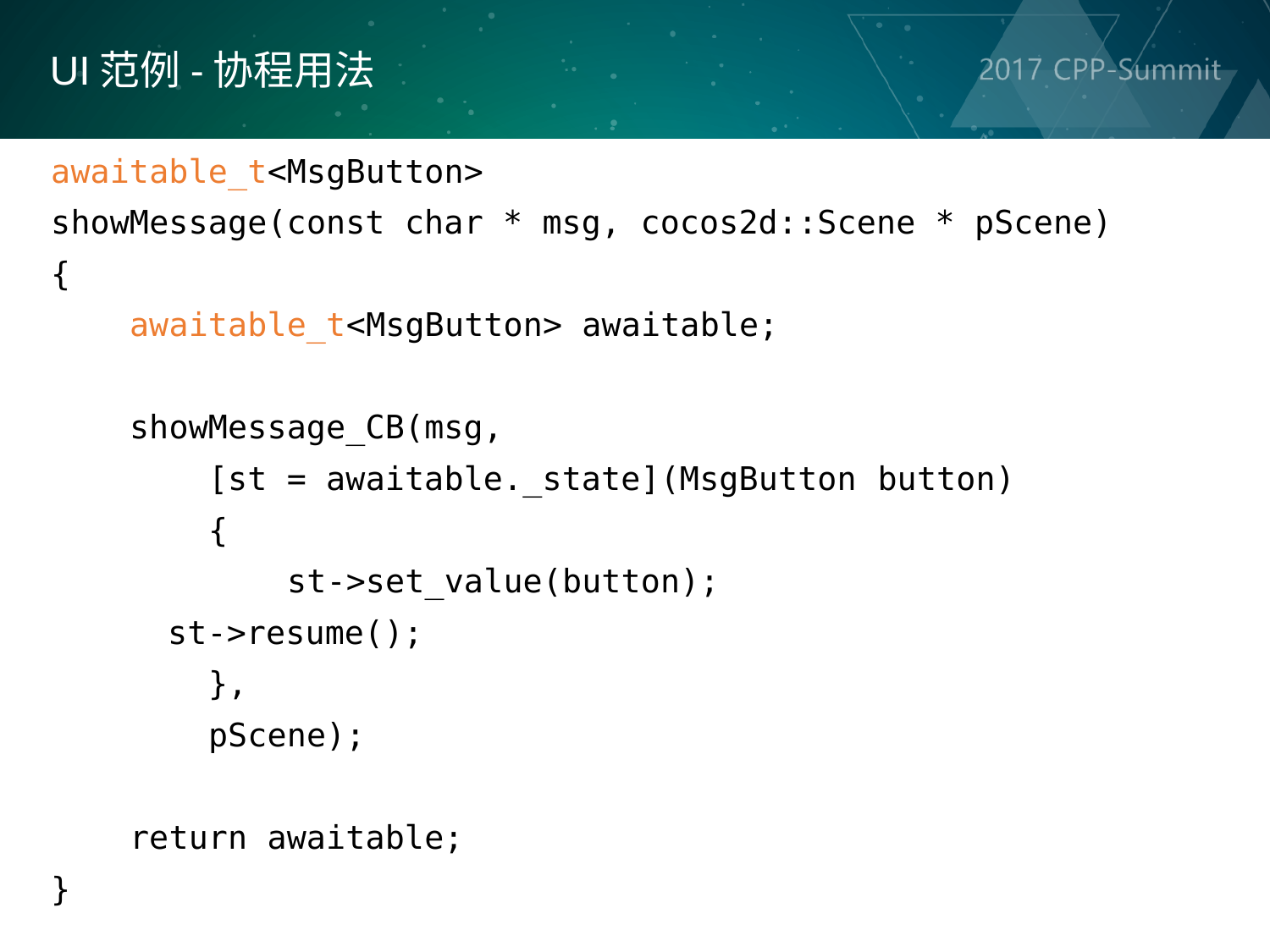

UI范例-协程用法
awaitable_t<MsgButton>
showMessage(const char * msg, cocos2d::Scene * pScene)
{
    awaitable_t<MsgButton> awaitable;

    showMessage_CB(msg,
        [st = awaitable._state](MsgButton button)
        {
            st->set_value(button);
		st->resume();
        },
        pScene);

    return awaitable;
}